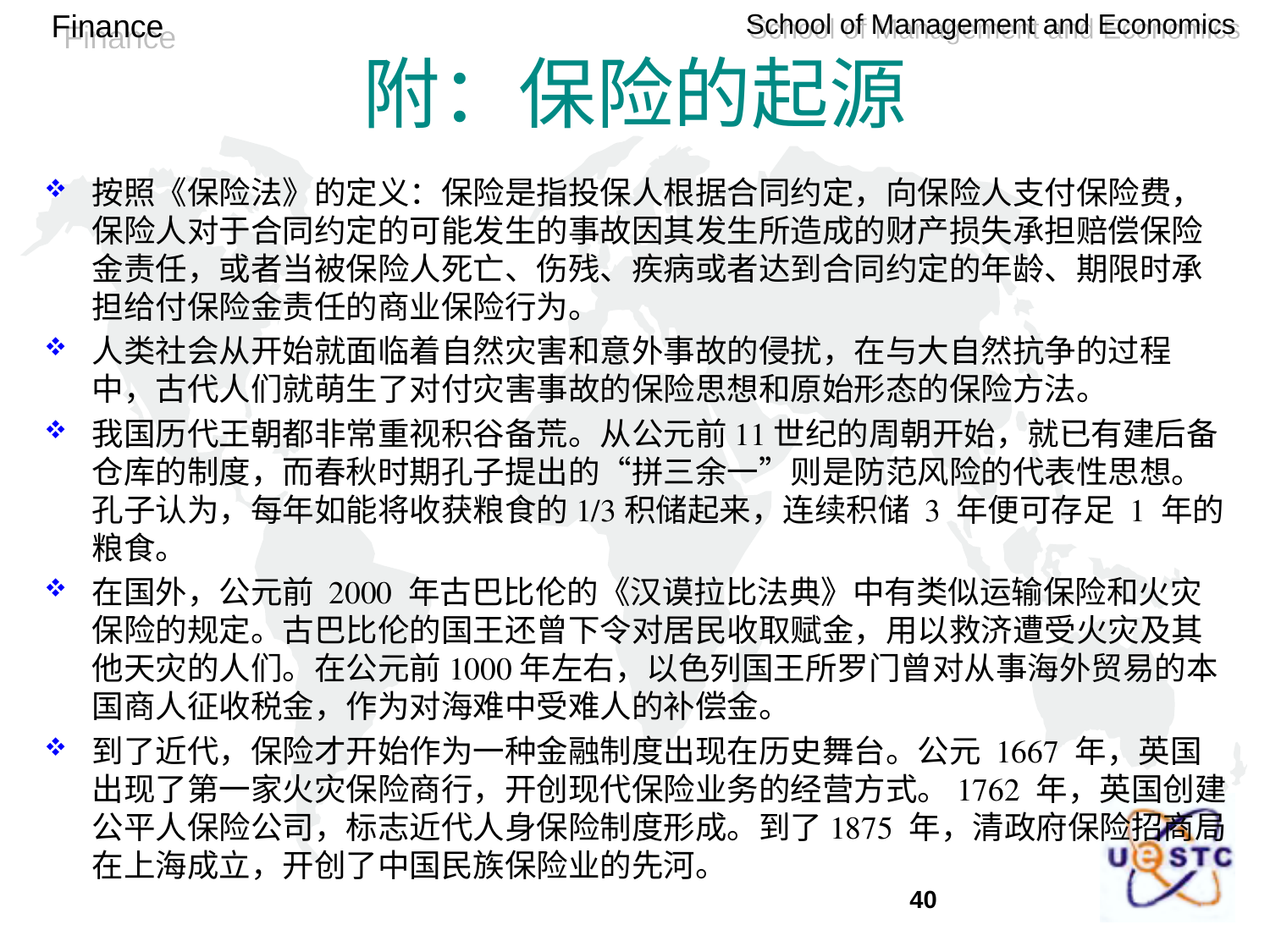

# 附：保险的起源
按照《保险法》的定义：保险是指投保人根据合同约定，向保险人支付保险费，保险人对于合同约定的可能发生的事故因其发生所造成的财产损失承担赔偿保险金责任，或者当被保险人死亡、伤残、疾病或者达到合同约定的年龄、期限时承担给付保险金责任的商业保险行为。
人类社会从开始就面临着自然灾害和意外事故的侵扰，在与大自然抗争的过程中，古代人们就萌生了对付灾害事故的保险思想和原始形态的保险方法。
我国历代王朝都非常重视积谷备荒。从公元前11世纪的周朝开始，就已有建后备仓库的制度，而春秋时期孔子提出的“拼三余一”则是防范风险的代表性思想。孔子认为，每年如能将收获粮食的1/3积储起来，连续积储 3 年便可存足 1 年的粮食。
在国外，公元前 2000 年古巴比伦的《汉谟拉比法典》中有类似运输保险和火灾保险的规定。古巴比伦的国王还曾下令对居民收取赋金，用以救济遭受火灾及其他天灾的人们。在公元前1000年左右，以色列国王所罗门曾对从事海外贸易的本国商人征收税金，作为对海难中受难人的补偿金。
到了近代，保险才开始作为一种金融制度出现在历史舞台。公元 1667 年，英国出现了第一家火灾保险商行，开创现代保险业务的经营方式。1762 年，英国创建公平人保险公司，标志近代人身保险制度形成。到了1875 年，清政府保险招商局在上海成立，开创了中国民族保险业的先河。